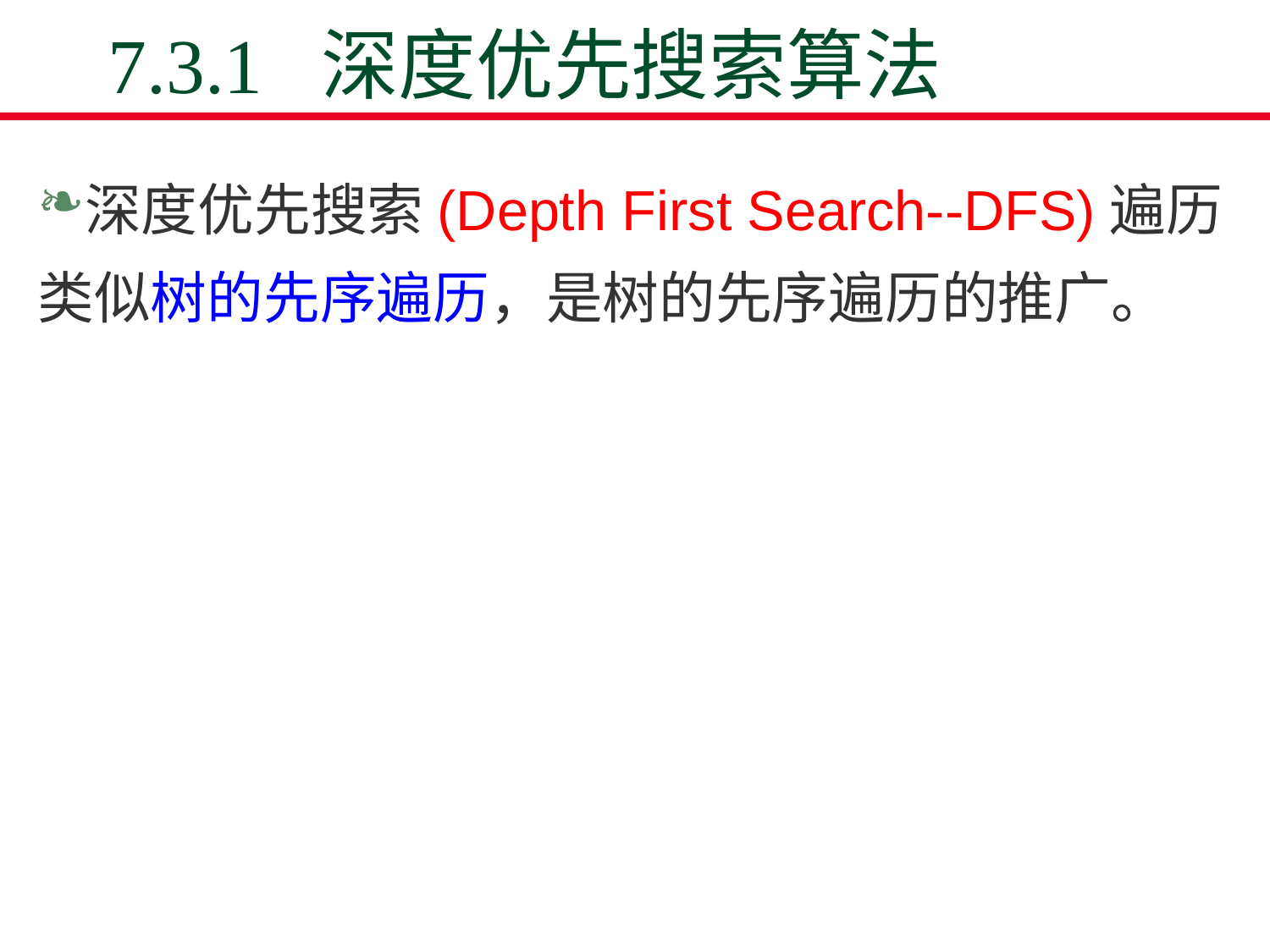

# 7.3.1  深度优先搜索算法
深度优先搜索(Depth First Search--DFS)遍历类似树的先序遍历，是树的先序遍历的推广。